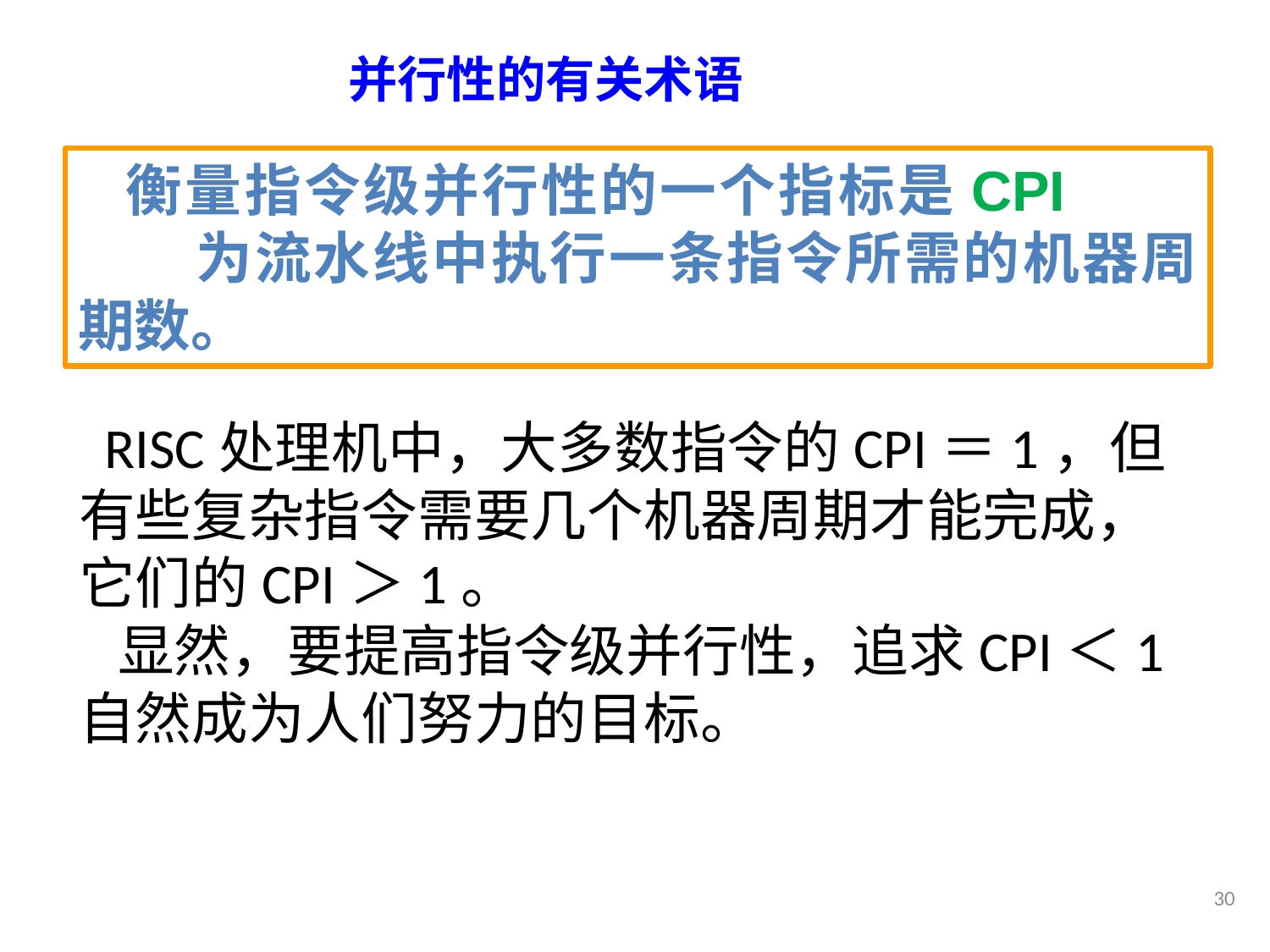

# 并行性的有关术语
  衡量指令级并行性的一个指标是CPI，它定义为流水线中执行一条指令所需的机器周期数。
  RISC处理机中，大多数指令的CPI＝1，但有些复杂指令需要几个机器周期才能完成，它们的CPI＞1。
  显然，要提高指令级并行性，追求CPI＜1自然成为人们努力的目标。
30